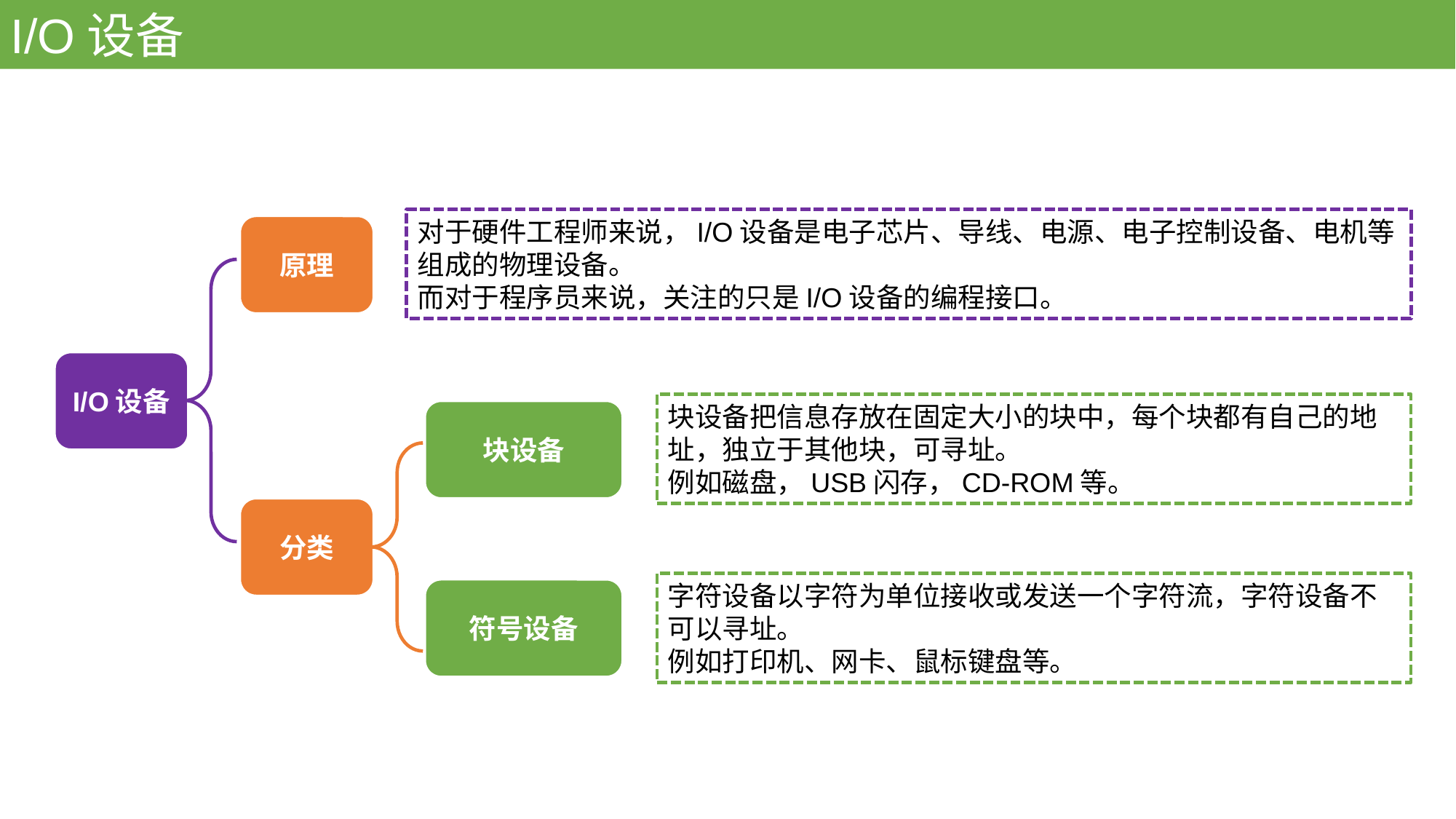

I/O设备
对于硬件工程师来说，I/O设备是电子芯片、导线、电源、电子控制设备、电机等组成的物理设备。
而对于程序员来说，关注的只是I/O设备的编程接口。
原理

I/O设备
块设备把信息存放在固定大小的块中，每个块都有自己的地址，独立于其他块，可寻址。
例如磁盘，USB闪存，CD-ROM等。
块设备

分类
字符设备以字符为单位接收或发送一个字符流，字符设备不可以寻址。
例如打印机、网卡、鼠标键盘等。
符号设备